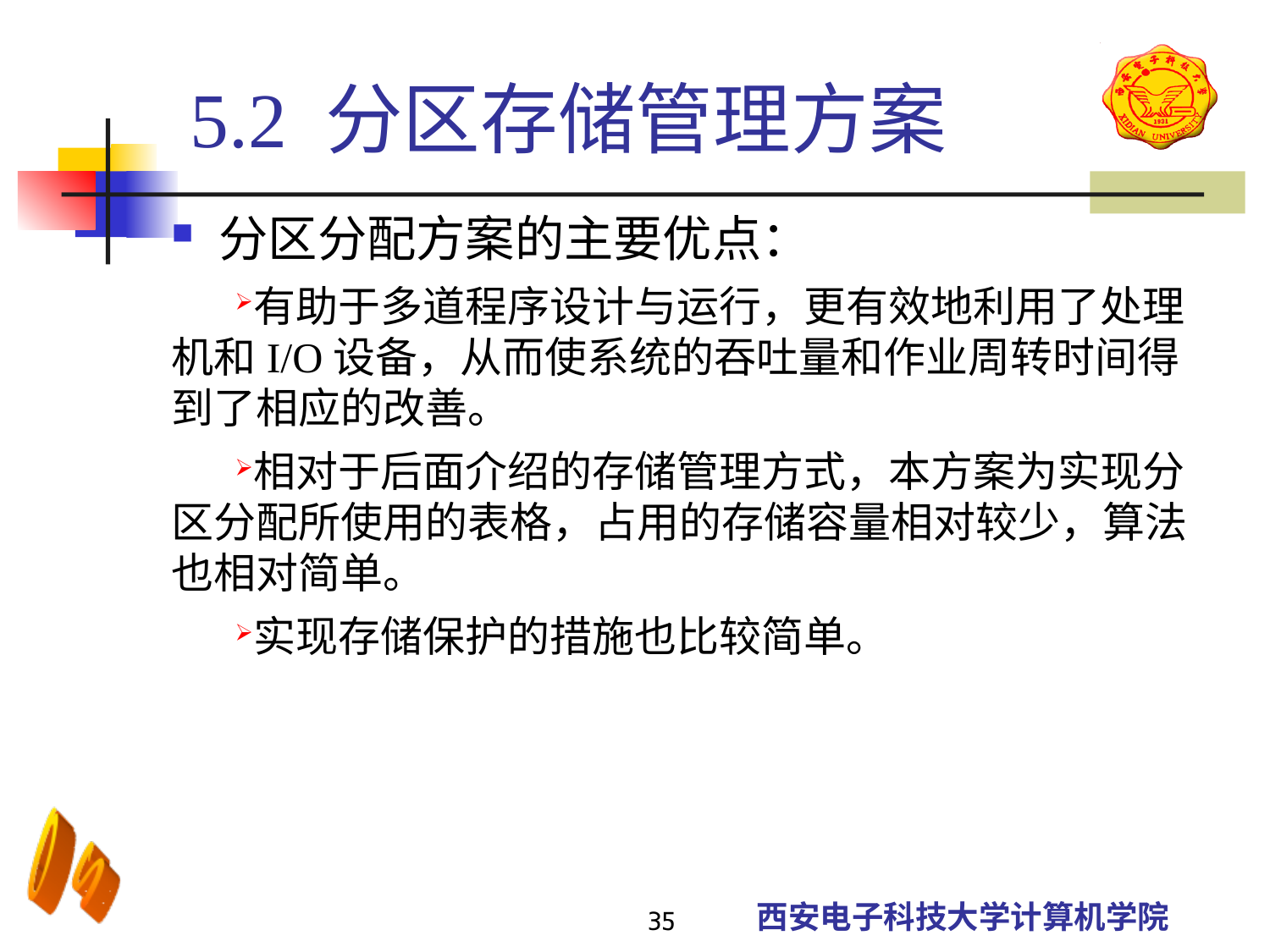

5.2 分区存储管理方案
分区分配方案的主要优点：
有助于多道程序设计与运行，更有效地利用了处理机和I/O设备，从而使系统的吞吐量和作业周转时间得到了相应的改善。
相对于后面介绍的存储管理方式，本方案为实现分区分配所使用的表格，占用的存储容量相对较少，算法也相对简单。
实现存储保护的措施也比较简单。
35